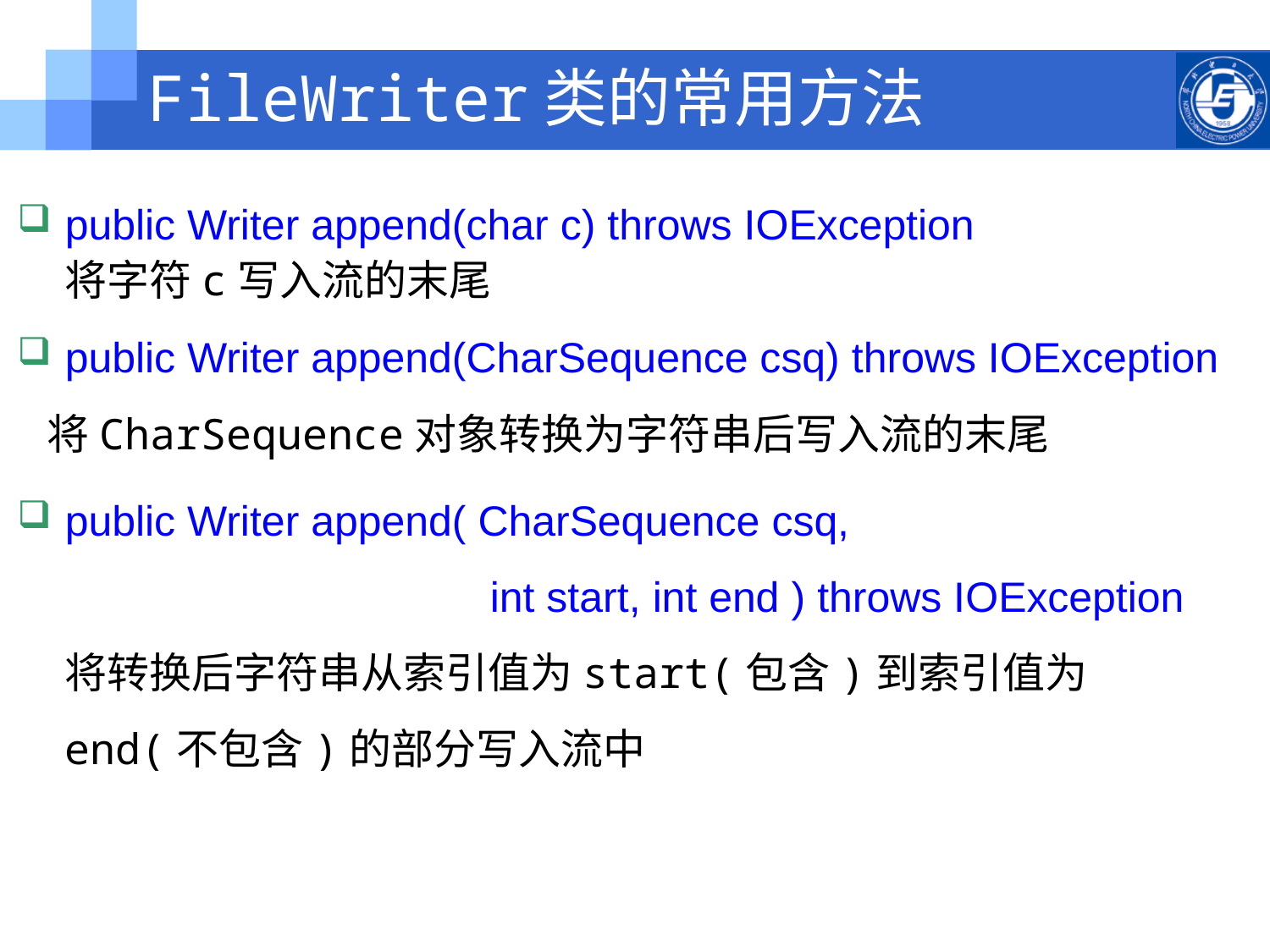

# FileWriter类的常用方法
public Writer append(char c) throws IOException
将字符c写入流的末尾
public Writer append(CharSequence csq) throws IOException
  将CharSequence对象转换为字符串后写入流的末尾
public Writer append( CharSequence csq,
                                    int start, int end ) throws IOException
将转换后字符串从索引值为start(包含)到索引值为end(不包含)的部分写入流中